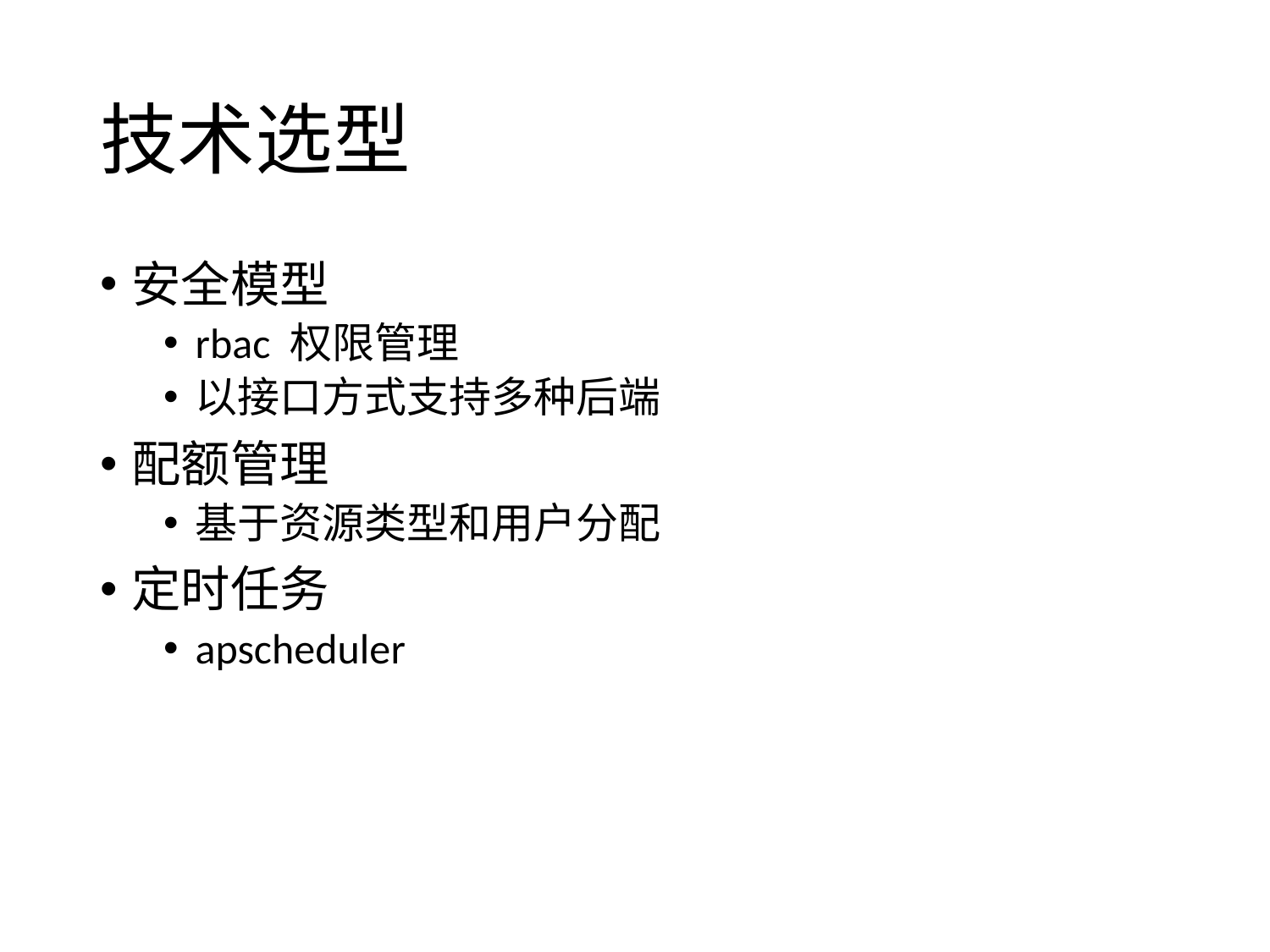

# 技术选型
安全模型
rbac 权限管理
以接口方式支持多种后端
配额管理
基于资源类型和用户分配
定时任务
apscheduler